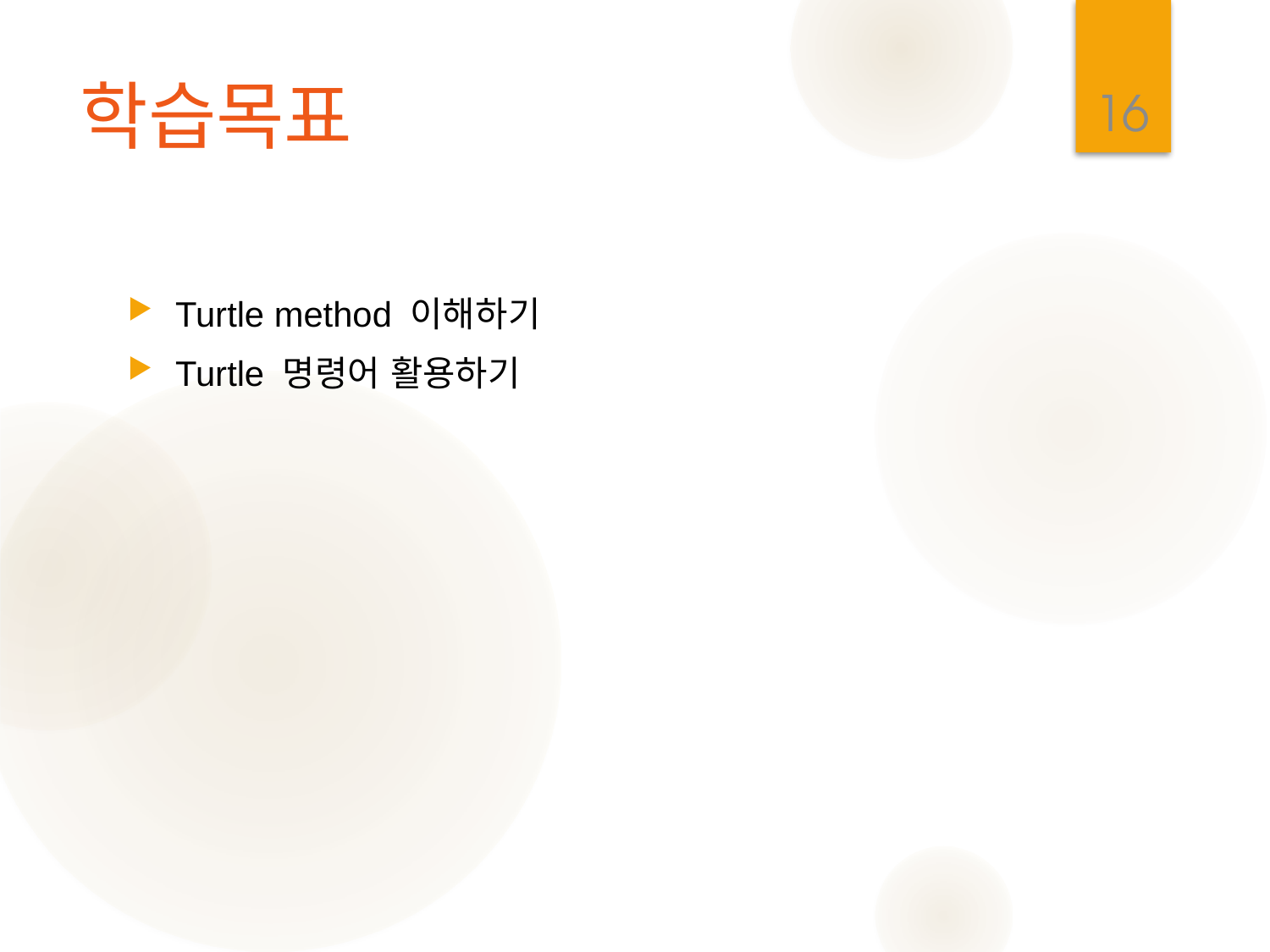

16
# 학습목표
Turtle method 이해하기
Turtle 명령어 활용하기